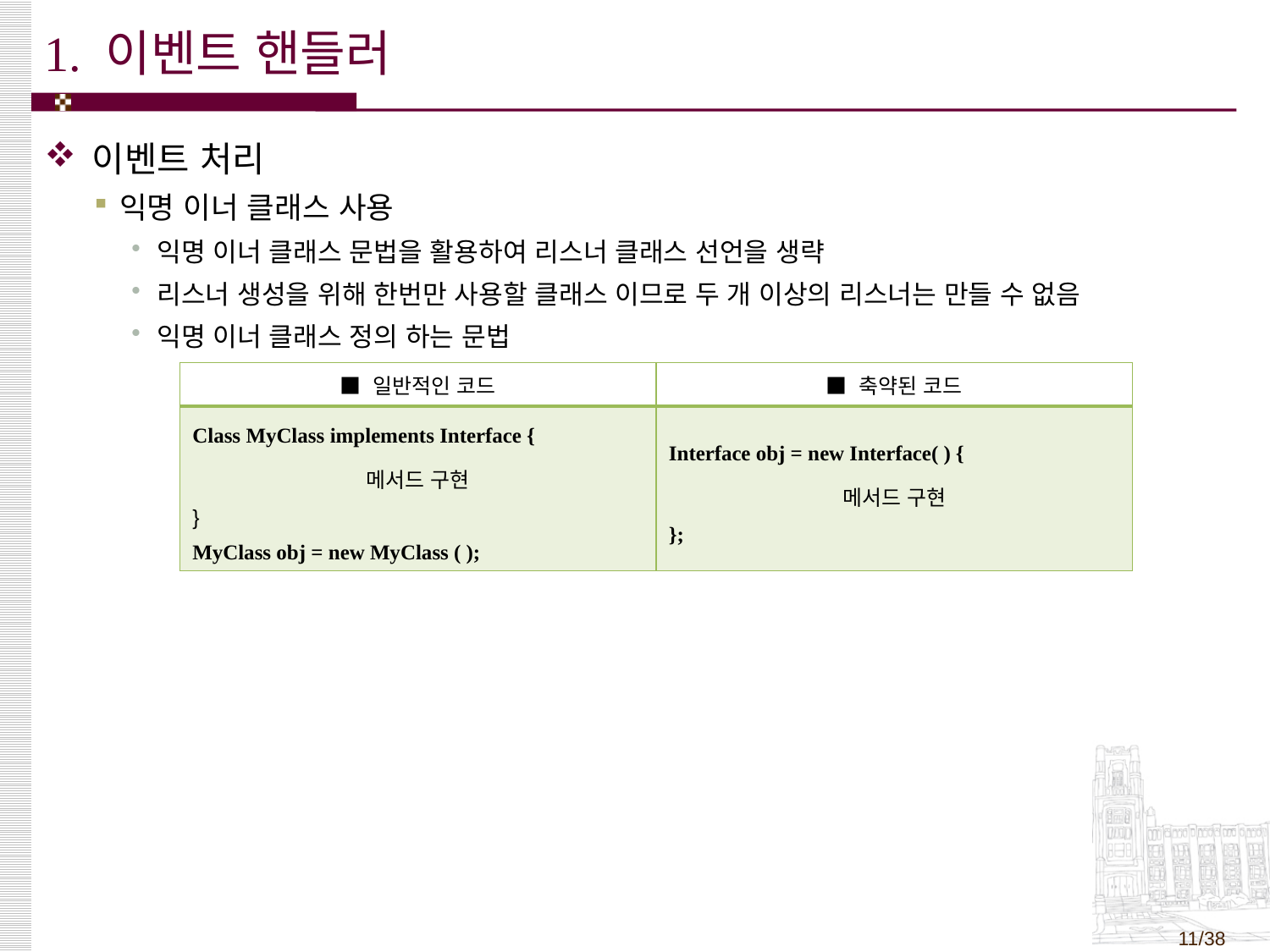

# 1. 이벤트 핸들러
이벤트 처리
익명 이너 클래스 사용
익명 이너 클래스 문법을 활용하여 리스너 클래스 선언을 생략
리스너 생성을 위해 한번만 사용할 클래스 이므로 두 개 이상의 리스너는 만들 수 없음
익명 이너 클래스 정의 하는 문법

| ■ 일반적인 코드 | ■ 축약된 코드 |
| --- | --- |
| Class MyClass implements Interface { 메서드 구현 } MyClass obj = new MyClass ( ); | Interface obj = new Interface( ) { 메서드 구현 }; |